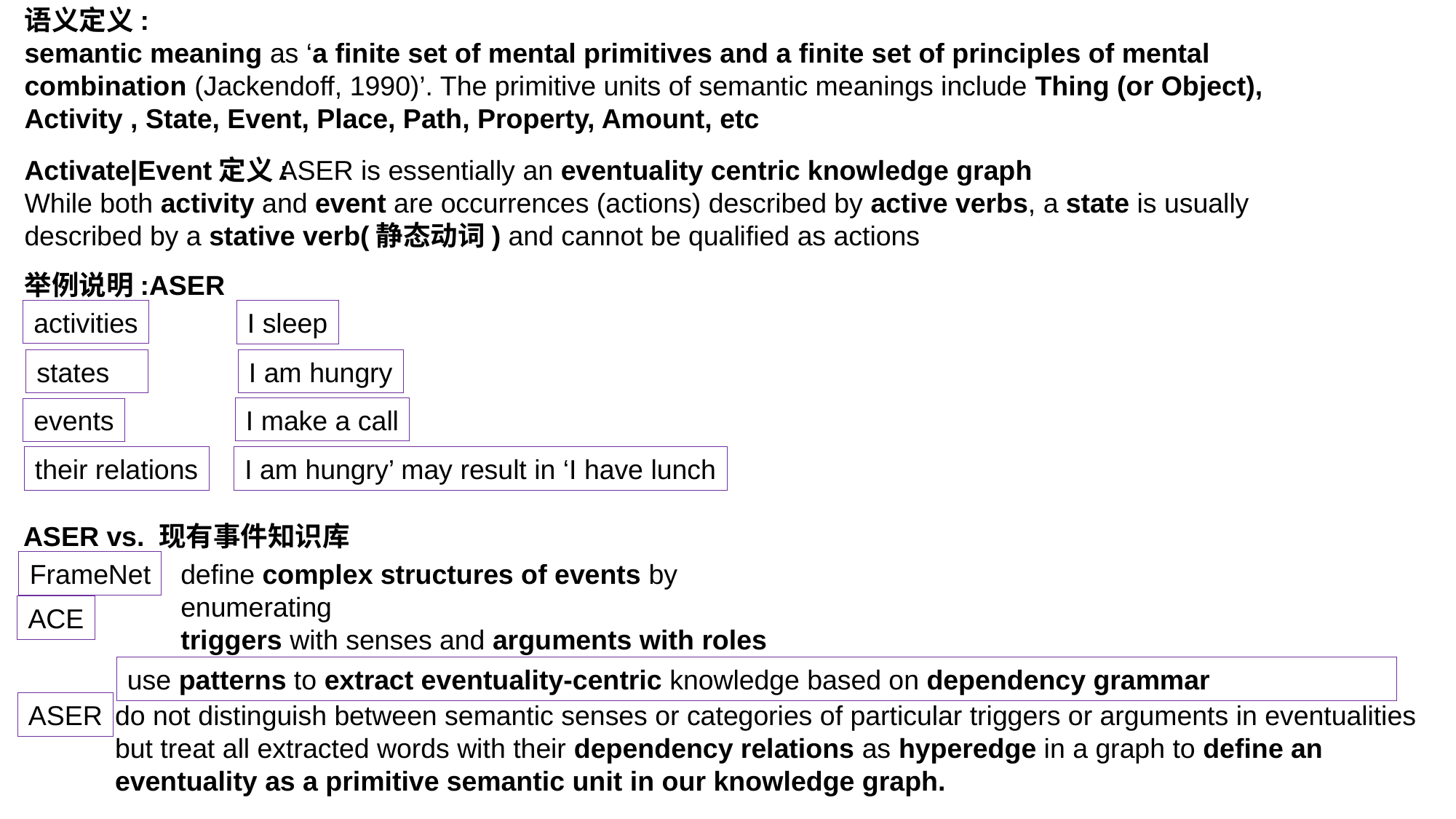

语义定义:
semantic meaning as ‘a finite set of mental primitives and a finite set of principles of mental combination (Jackendoff, 1990)’. The primitive units of semantic meanings include Thing (or Object), Activity , State, Event, Place, Path, Property, Amount, etc
Activate|Event定义:
While both activity and event are occurrences (actions) described by active verbs, a state is usually described by a stative verb(静态动词) and cannot be qualified as actions
ASER is essentially an eventuality centric knowledge graph
举例说明:ASER
activities
I sleep
states
I am hungry
I make a call
events
their relations
I am hungry’ may result in ‘I have lunch
ASER vs. 现有事件知识库
FrameNet
define complex structures of events by enumerating
triggers with senses and arguments with roles
ACE
use patterns to extract eventuality-centric knowledge based on dependency grammar
ASER
do not distinguish between semantic senses or categories of particular triggers or arguments in eventualities but treat all extracted words with their dependency relations as hyperedge in a graph to define an eventuality as a primitive semantic unit in our knowledge graph.